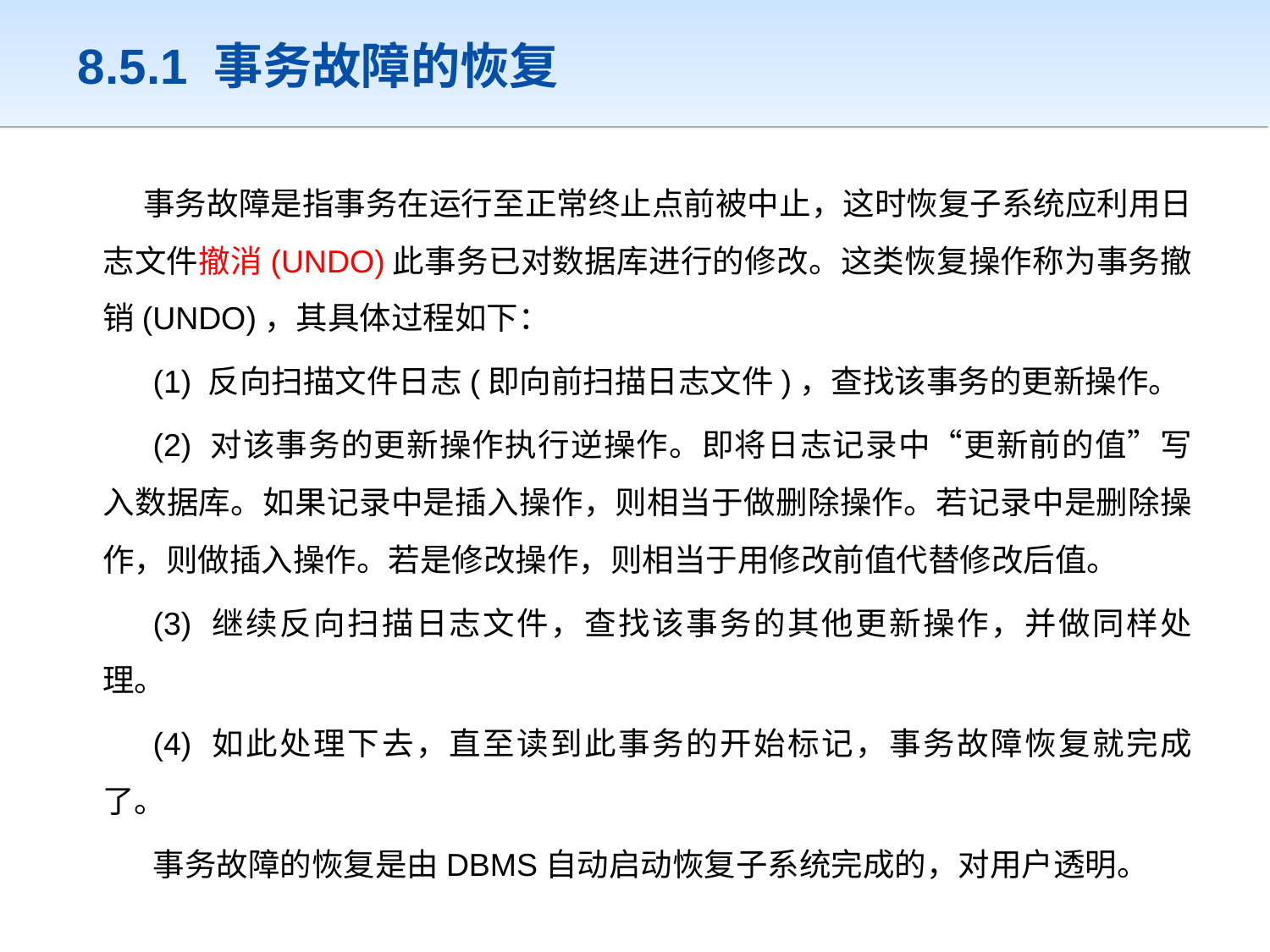

# 8.5.1 事务故障的恢复
        事务故障是指事务在运行至正常终止点前被中止，这时恢复子系统应利用日志文件撤消(UNDO)此事务已对数据库进行的修改。这类恢复操作称为事务撤销(UNDO)，其具体过程如下：
(1) 反向扫描文件日志(即向前扫描日志文件)，查找该事务的更新操作。
(2) 对该事务的更新操作执行逆操作。即将日志记录中“更新前的值”写入数据库。如果记录中是插入操作，则相当于做删除操作。若记录中是删除操作，则做插入操作。若是修改操作，则相当于用修改前值代替修改后值。
(3) 继续反向扫描日志文件，查找该事务的其他更新操作，并做同样处理。
(4) 如此处理下去，直至读到此事务的开始标记，事务故障恢复就完成了。
事务故障的恢复是由DBMS自动启动恢复子系统完成的，对用户透明。